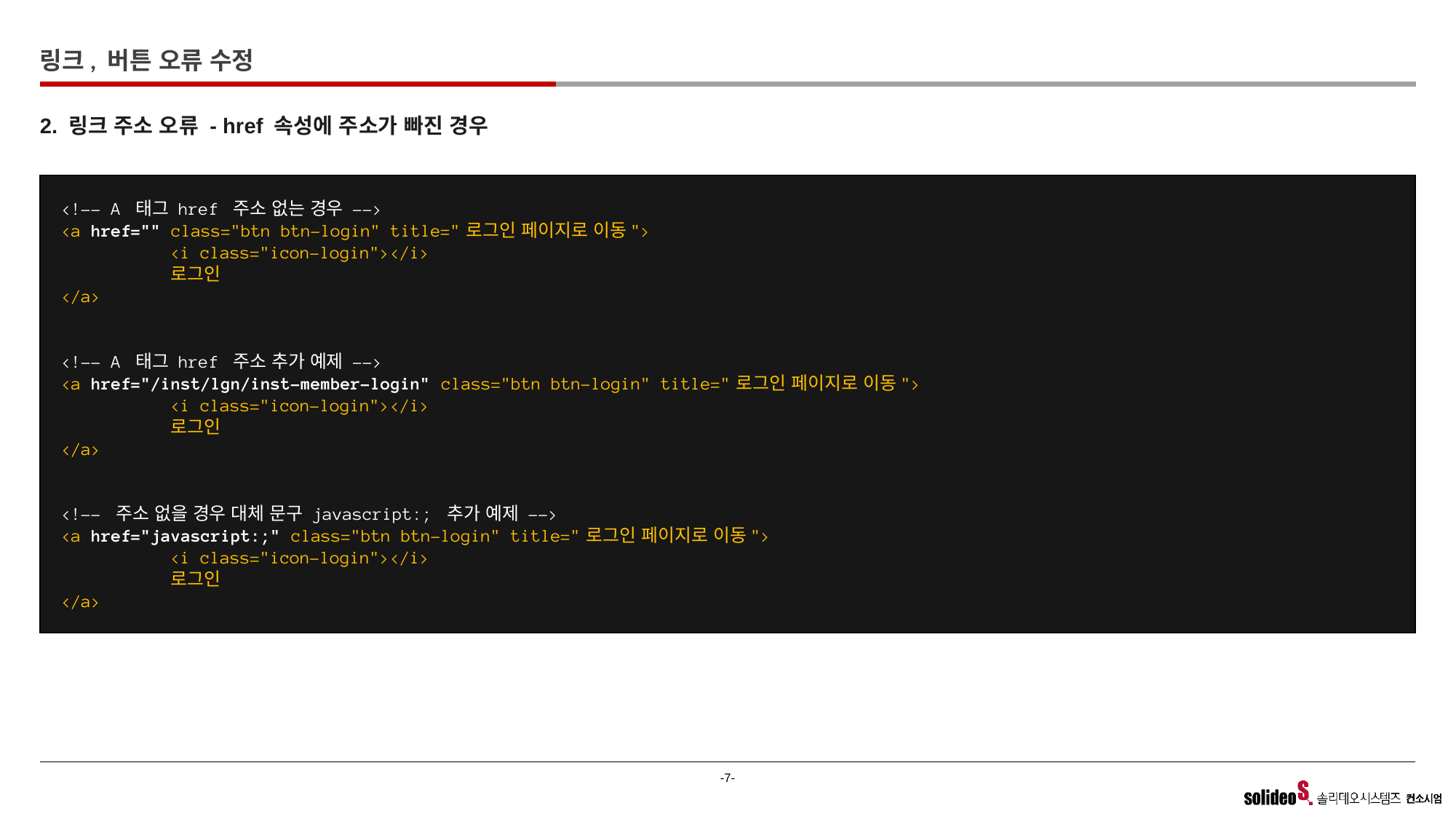

# 링크, 버튼 오류 수정
2. 링크 주소 오류 - href 속성에 주소가 빠진 경우
<!-- A 태그 href 주소 없는 경우 -->
<a href="" class="btn btn-login" title="로그인 페이지로 이동">
	<i class="icon-login"></i>
	로그인
</a>

<!-- A 태그 href 주소 추가 예제 -->
<a href="/inst/lgn/inst-member-login" class="btn btn-login" title="로그인 페이지로 이동">
	<i class="icon-login"></i>
	로그인
</a>

<!-- 주소 없을 경우 대체 문구 javascript:; 추가 예제 -->
<a href="javascript:;" class="btn btn-login" title="로그인 페이지로 이동">
	<i class="icon-login"></i>
	로그인
</a>